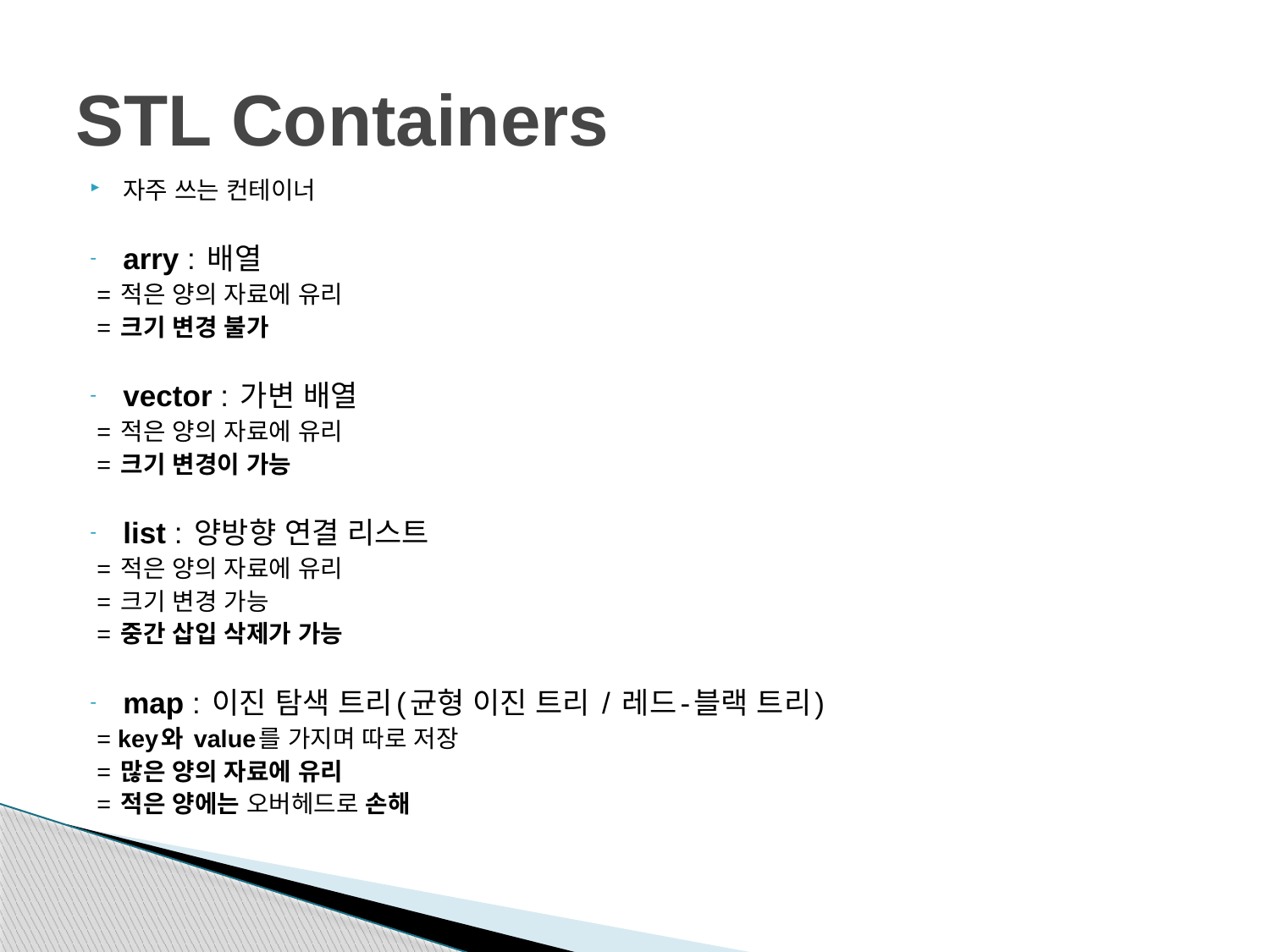

# STL Containers
자주 쓰는 컨테이너

arry : 배열
 = 적은 양의 자료에 유리
 = 크기 변경 불가

vector : 가변 배열
 = 적은 양의 자료에 유리
 = 크기 변경이 가능

list : 양방향 연결 리스트
 = 적은 양의 자료에 유리
 = 크기 변경 가능
 = 중간 삽입 삭제가 가능

map : 이진 탐색 트리(균형 이진 트리 / 레드-블랙 트리)
 = key와 value를 가지며 따로 저장
 = 많은 양의 자료에 유리
 = 적은 양에는 오버헤드로 손해